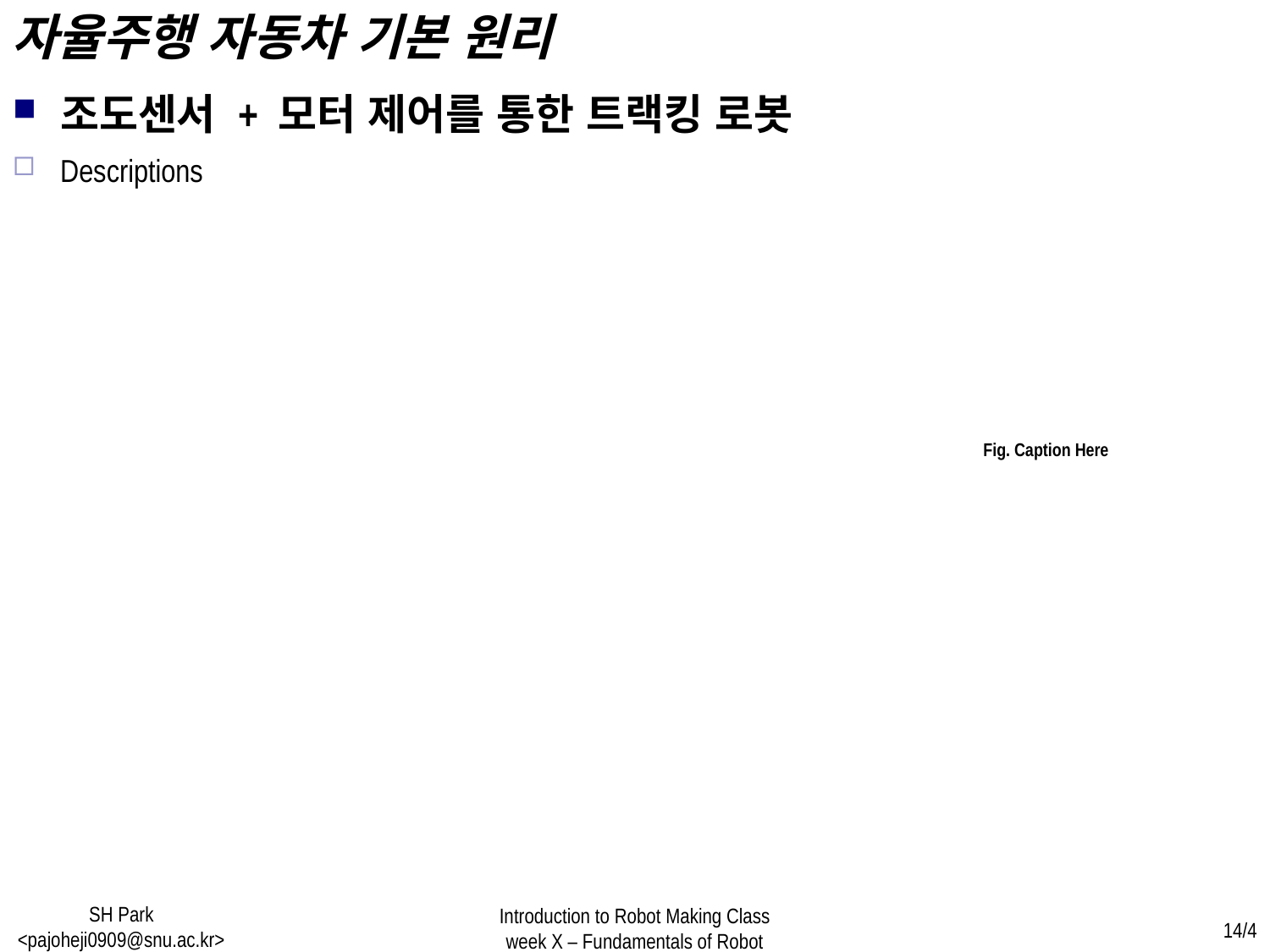

자율주행 자동차 기본 원리
조도센서 + 모터 제어를 통한 트랙킹 로봇
Descriptions
Fig. Caption Here
SH Park <pajoheji0909@snu.ac.kr>
Introduction to Robot Making Class
week X – Fundamentals of Robot
14/4